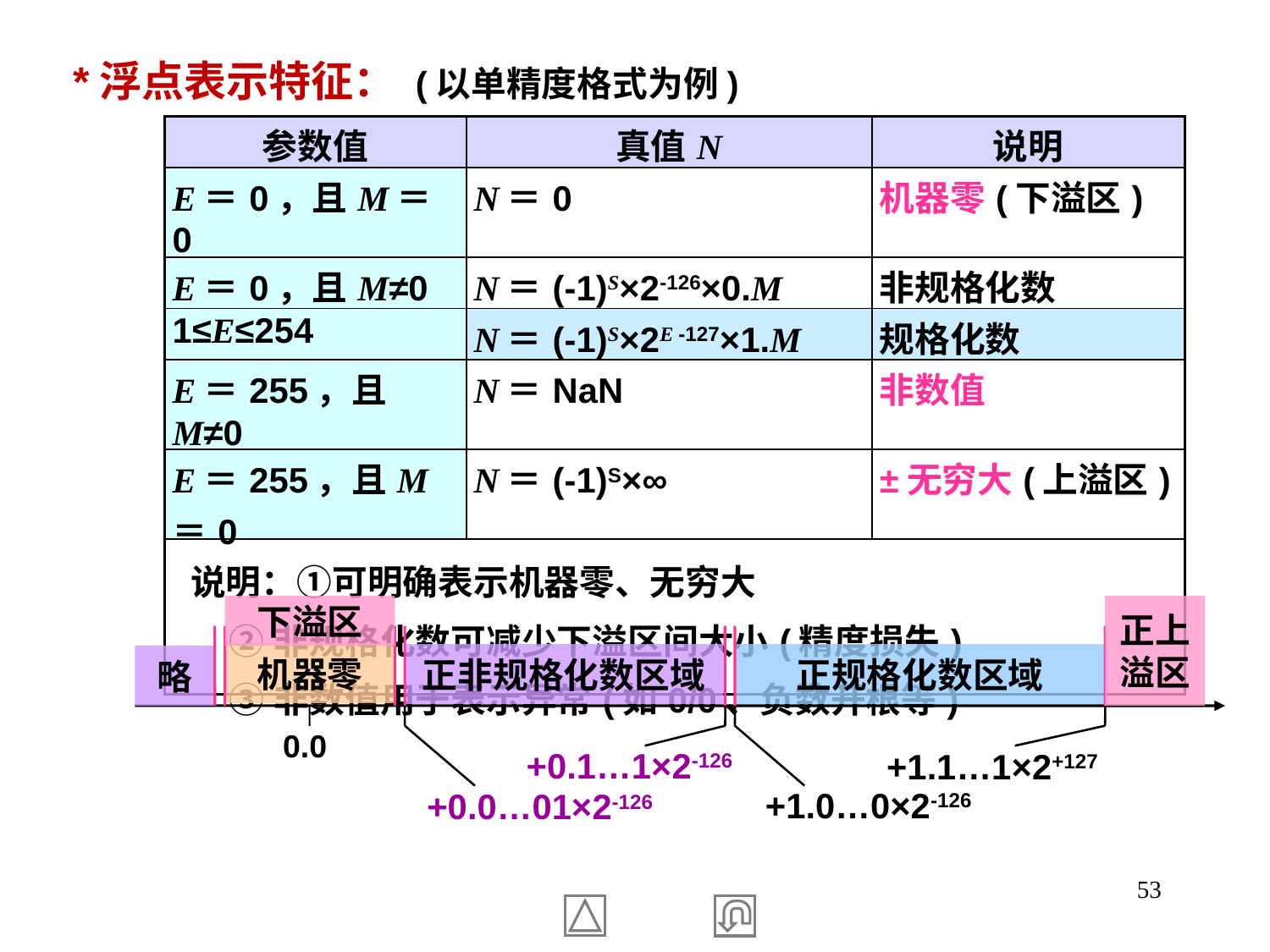

*浮点表示特征： (以单精度格式为例)
| 参数值 | 真值N | 说明 |
| --- | --- | --- |
| E＝0，且M＝0 | N＝0 | 机器零(下溢区) |
| E＝0，且M≠0 | N＝(-1)S×2-126×0.M | 非规格化数 |
| 1≤E≤254 | N＝(-1)S×2E -127×1.M | 规格化数 |
| E＝255，且M≠0 | N＝NaN | 非数值 |
| E＝255，且M＝0 | N＝(-1)S×∞ | ±无穷大(上溢区) |
| 说明：①可明确表示机器零、无穷大 ②非规格化数可减少下溢区间大小(精度损失) ③非数值用于表示异常(如0/0、负数开根等) |  |  |
下溢区
正上溢区

机器零
正非规格化数区域
正规格化数区域
略

0.0

+0.1…1×2-126
+1.1…1×2+127
+0.0…01×2-126
+1.0…0×2-126
53